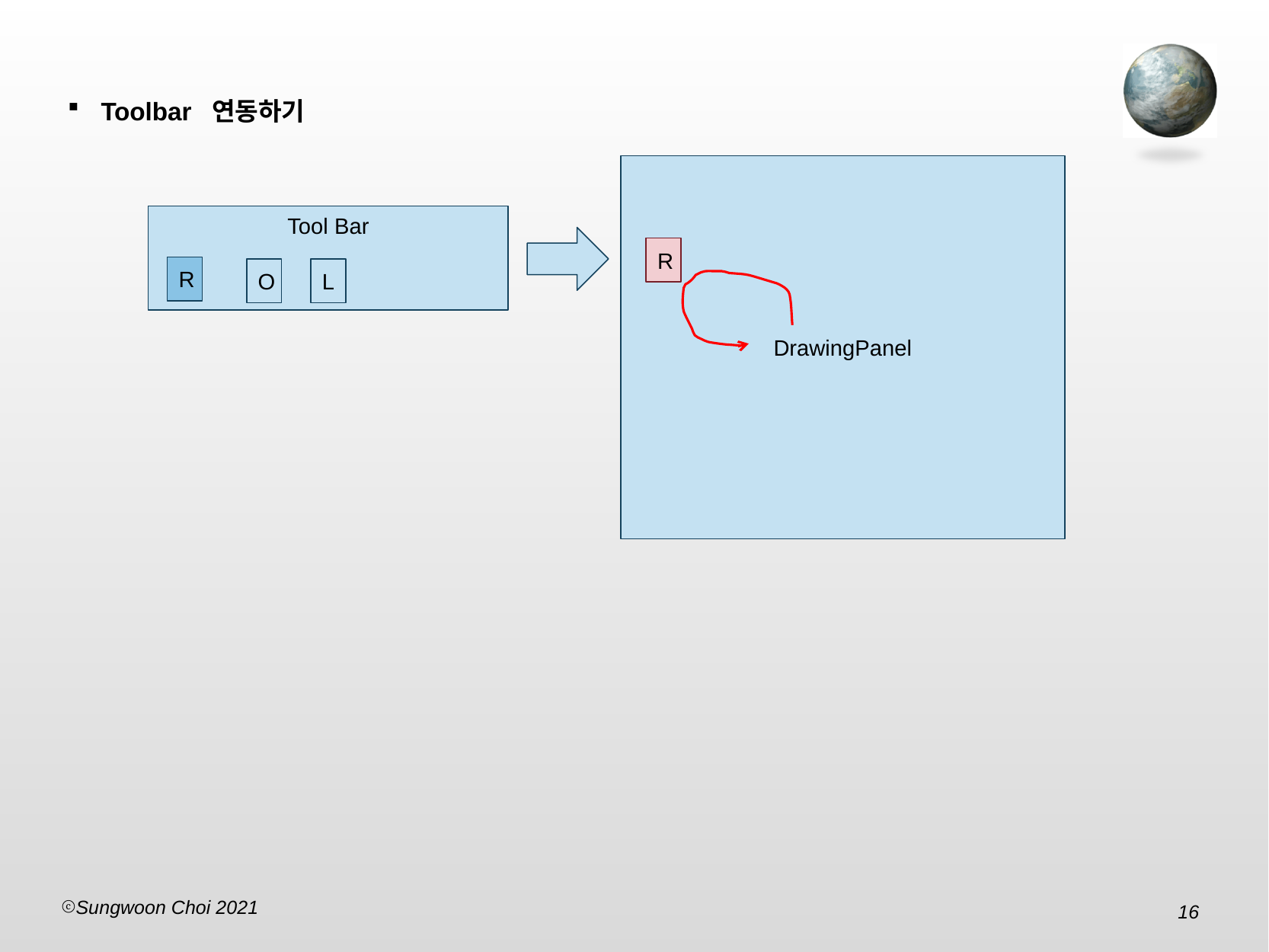

Toolbar  연동하기

DrawingPanel
Tool Bar

R
R
O
L

Sungwoon Choi 2021
16